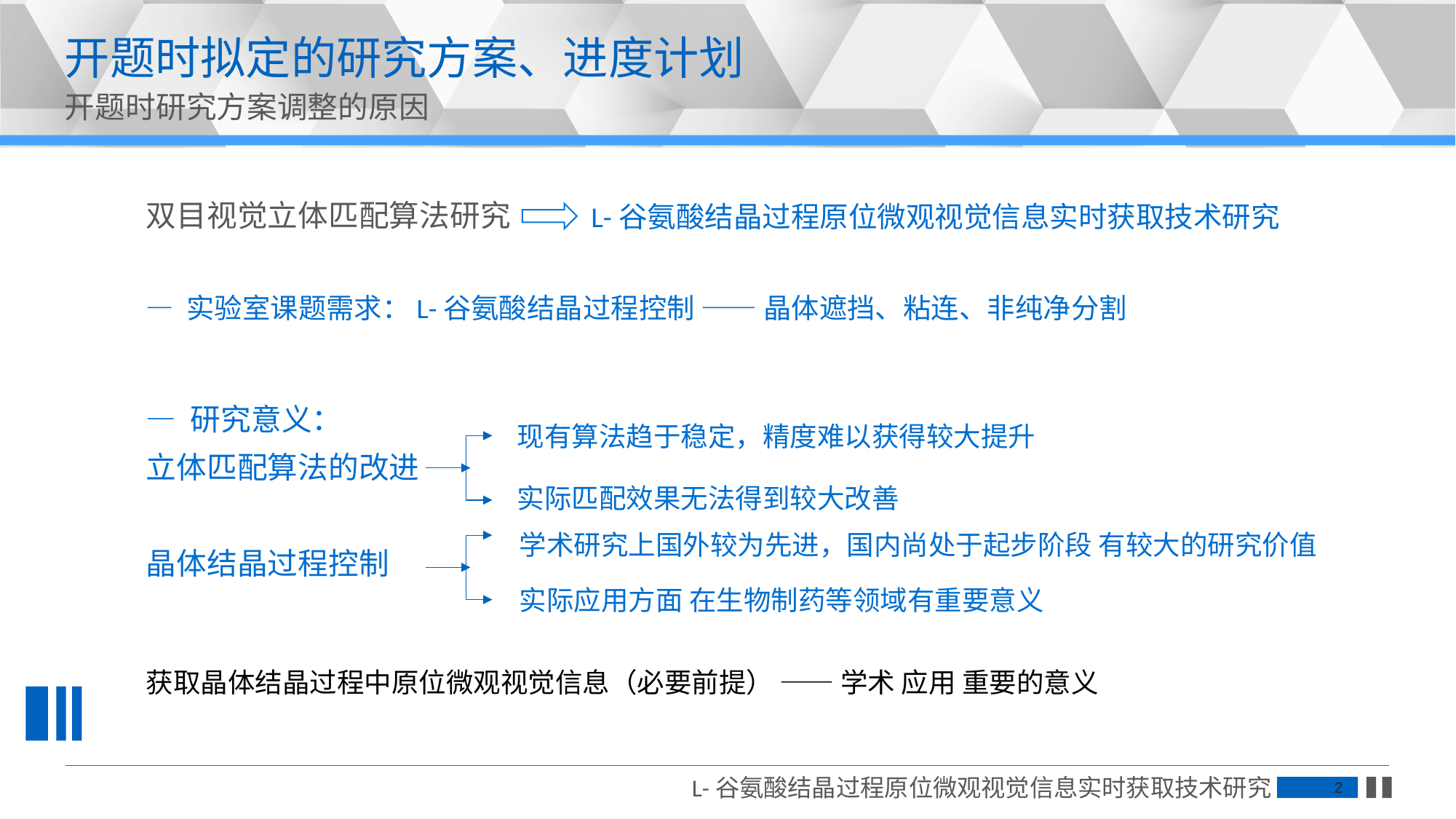

开题时拟定的研究方案、进度计划
开题时研究方案调整的原因
L-谷氨酸结晶过程原位微观视觉信息实时获取技术研究

双目视觉立体匹配算法研究

— 实验室课题需求：L-谷氨酸结晶过程控制 —— 晶体遮挡、粘连、非纯净分割
— 研究意义：
立体匹配算法的改进

晶体结晶过程控制

现有算法趋于稳定，精度难以获得较大提升
实际匹配效果无法得到较大改善
学术研究上国外较为先进，国内尚处于起步阶段 有较大的研究价值
实际应用方面 在生物制药等领域有重要意义
获取晶体结晶过程中原位微观视觉信息（必要前提） —— 学术 应用 重要的意义

L-谷氨酸结晶过程原位微观视觉信息实时获取技术研究
2